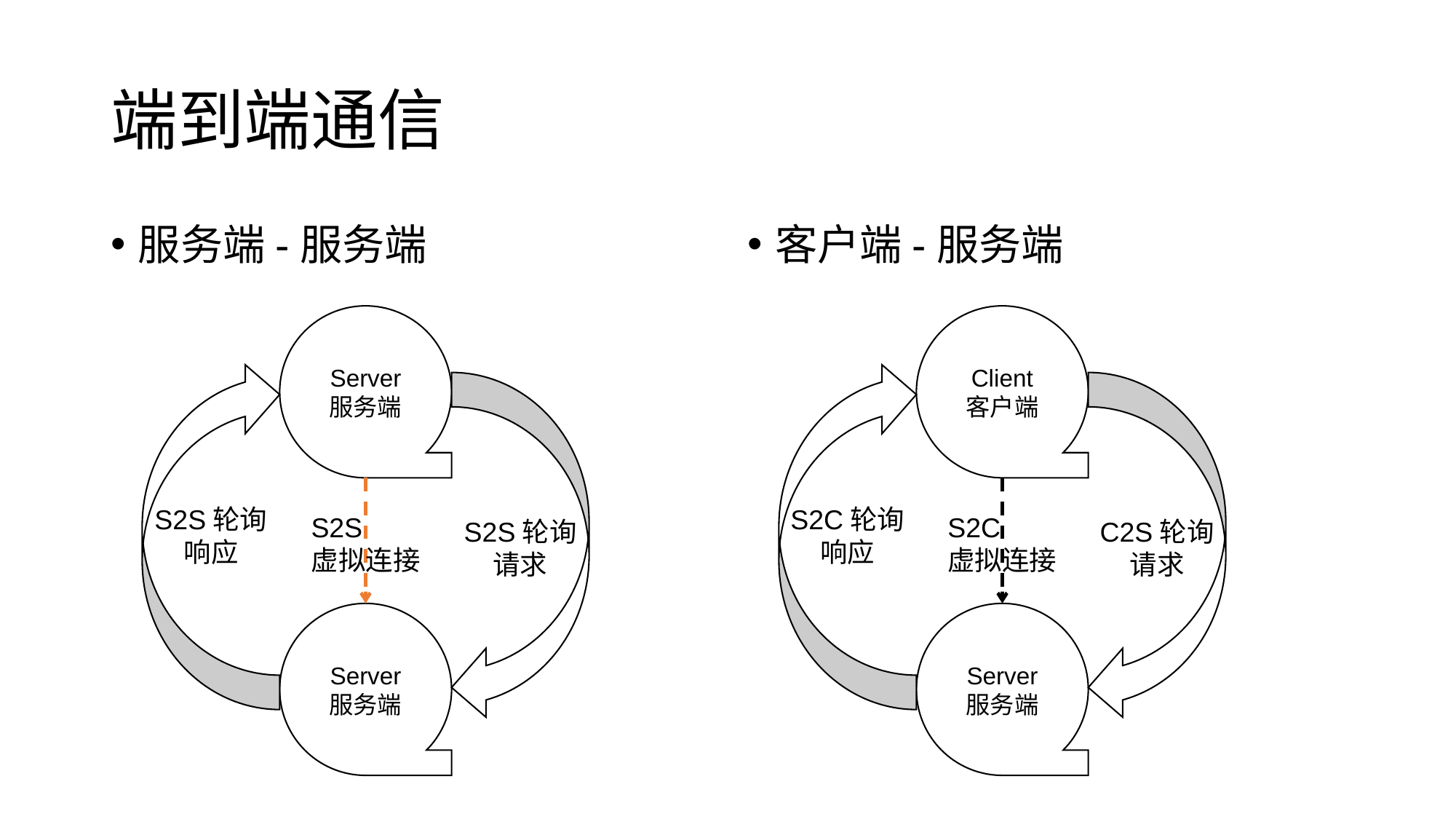

# 端到端通信
服务端-服务端
客户端-服务端
Server
服务端
S2S轮询请求
S2S轮询
响应
S2S
虚拟连接
Server
服务端
Client
客户端
C2S轮询请求
S2C轮询
响应
S2C
虚拟连接
Server
服务端